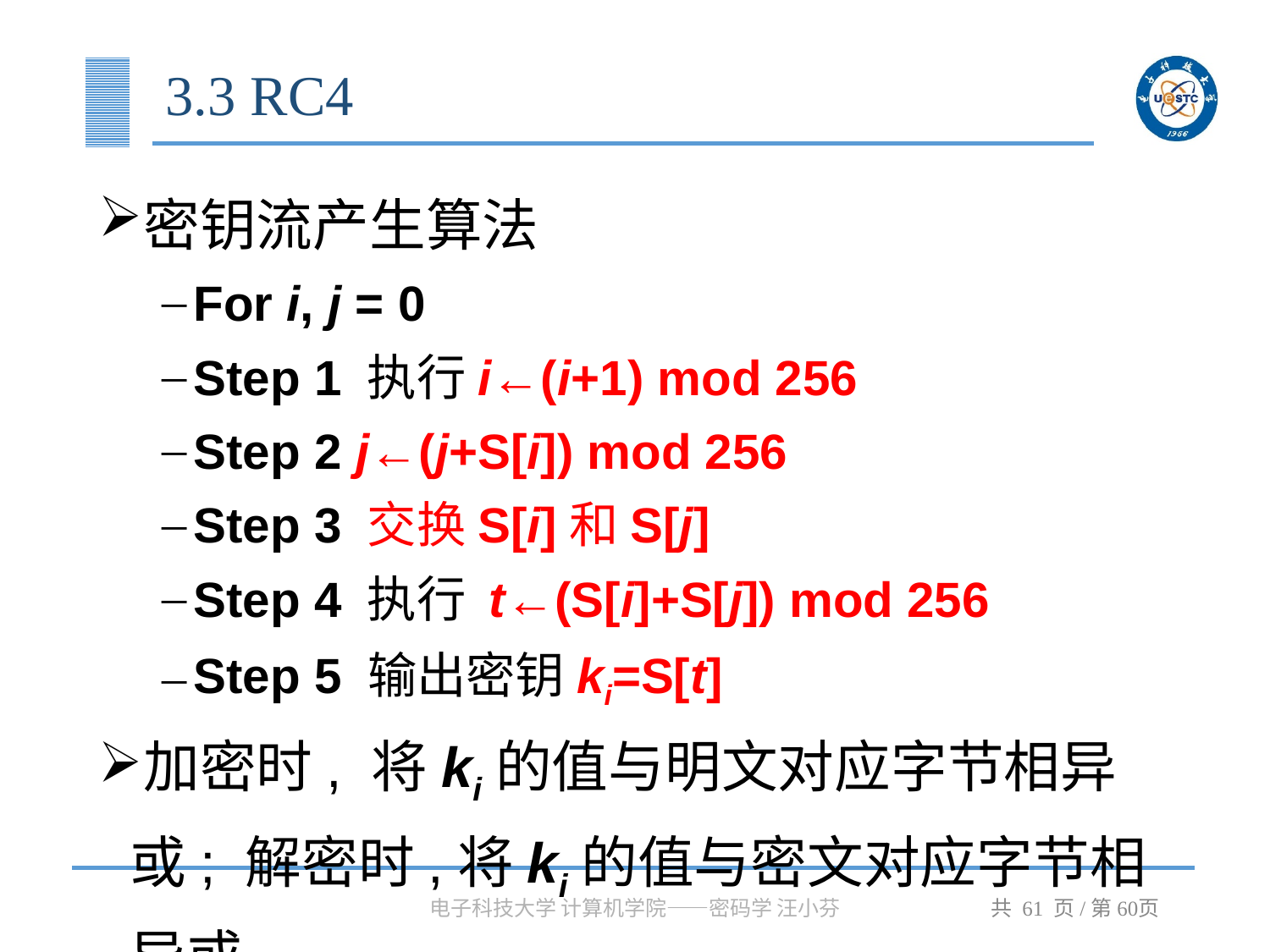

# 3.3 RC4
密钥流产生算法
For i, j = 0
Step 1 执行i←(i+1) mod 256
Step 2 j←(j+S[i]) mod 256
Step 3 交换S[i]和S[j]
Step 4 执行 t←(S[i]+S[j]) mod 256
Step 5 输出密钥ki=S[t]
加密时, 将ki的值与明文对应字节相异或; 解密时,将ki的值与密文对应字节相异或。

电子科技大学 计算机学院——密码学 汪小芬
共 61 页/第60页